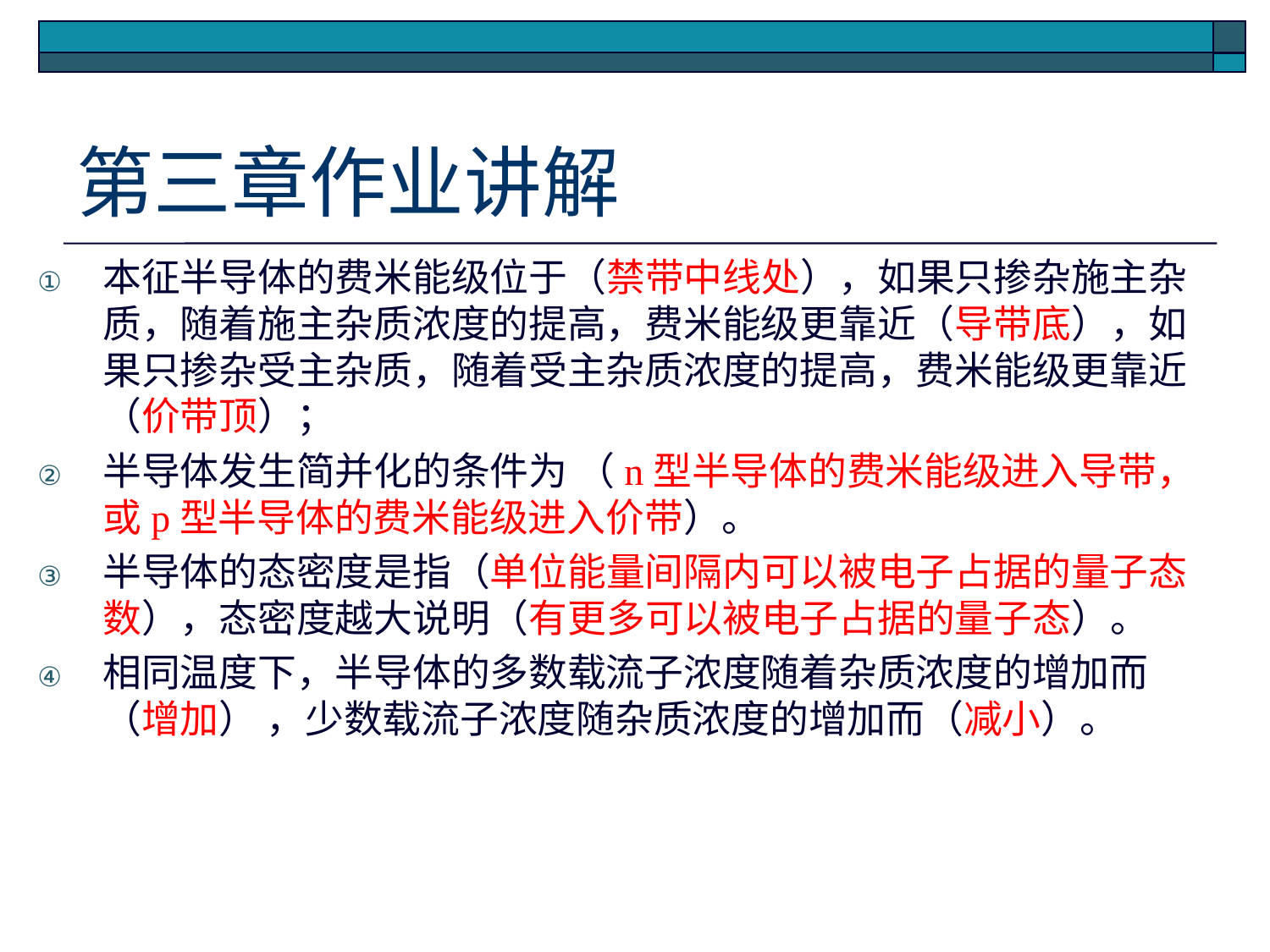

# 第三章作业讲解
本征半导体的费米能级位于（禁带中线处），如果只掺杂施主杂质，随着施主杂质浓度的提高，费米能级更靠近（导带底），如果只掺杂受主杂质，随着受主杂质浓度的提高，费米能级更靠近（价带顶）；
半导体发生简并化的条件为 （n型半导体的费米能级进入导带，或p型半导体的费米能级进入价带）。
半导体的态密度是指（单位能量间隔内可以被电子占据的量子态数），态密度越大说明（有更多可以被电子占据的量子态）。
相同温度下，半导体的多数载流子浓度随着杂质浓度的增加而（增加） ，少数载流子浓度随杂质浓度的增加而（减小）。
2